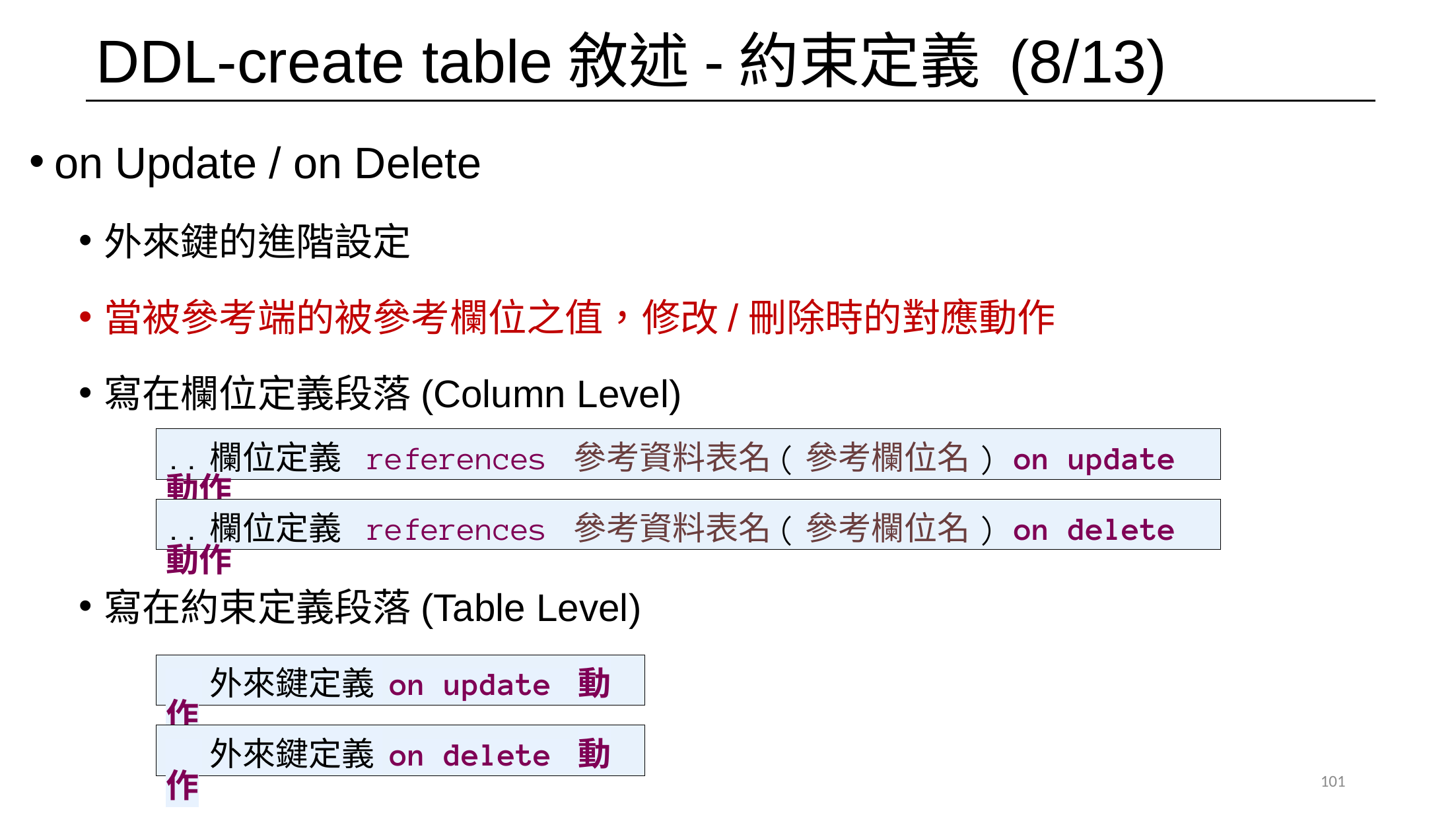

# DDL-create table敘述-約束定義 (8/13)
on Update / on Delete
外來鍵的進階設定
當被參考端的被參考欄位之值，修改/刪除時的對應動作
寫在欄位定義段落(Column Level)

寫在約束定義段落(Table Level)
..欄位定義 references 參考資料表名(參考欄位名) on update 動作
..欄位定義 references 參考資料表名(參考欄位名) on delete 動作
..外來鍵定義 on update 動作
..外來鍵定義 on delete 動作
101